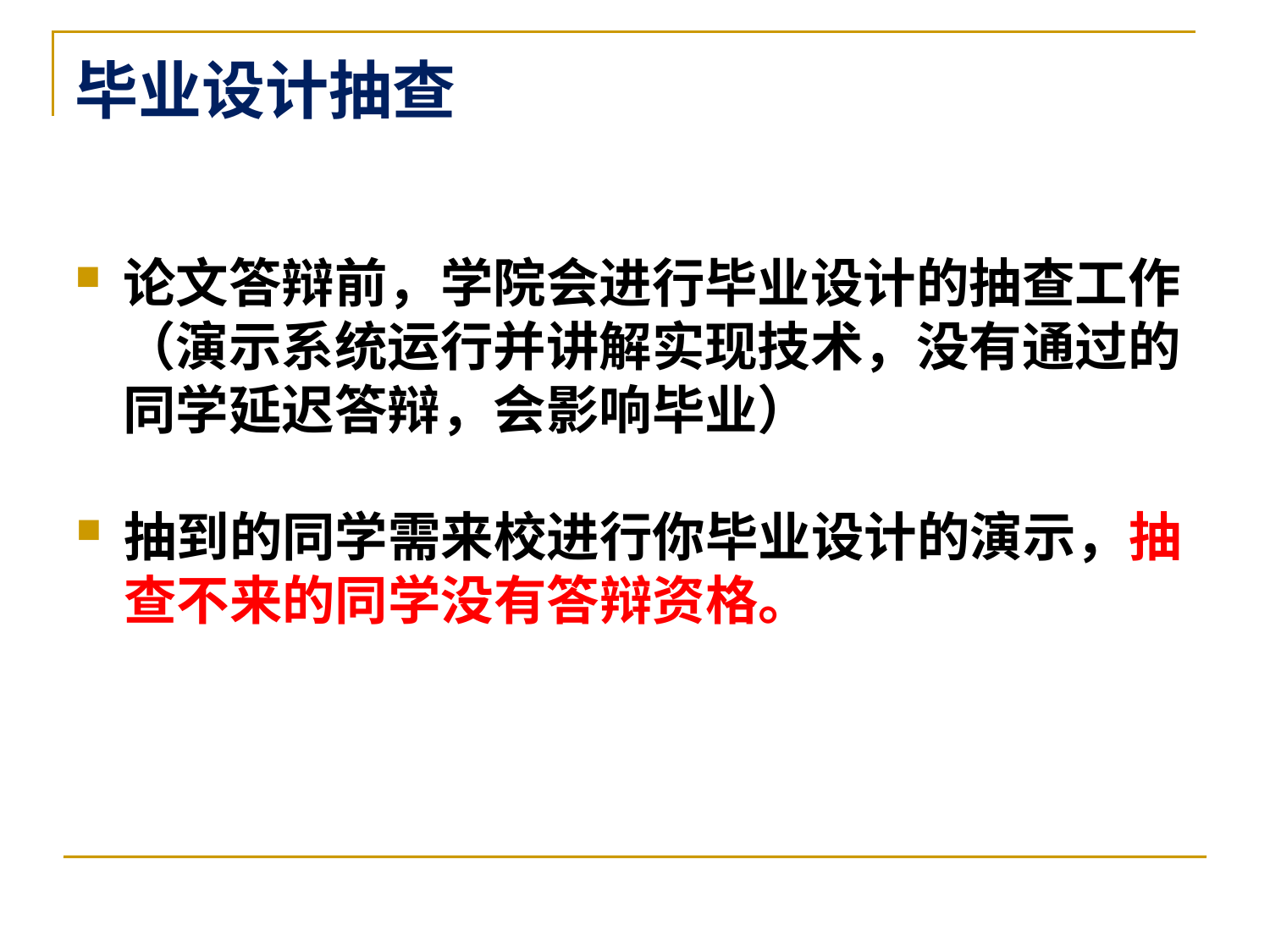

# 毕业设计抽查
论文答辩前，学院会进行毕业设计的抽查工作（演示系统运行并讲解实现技术，没有通过的同学延迟答辩，会影响毕业）
抽到的同学需来校进行你毕业设计的演示，抽查不来的同学没有答辩资格。